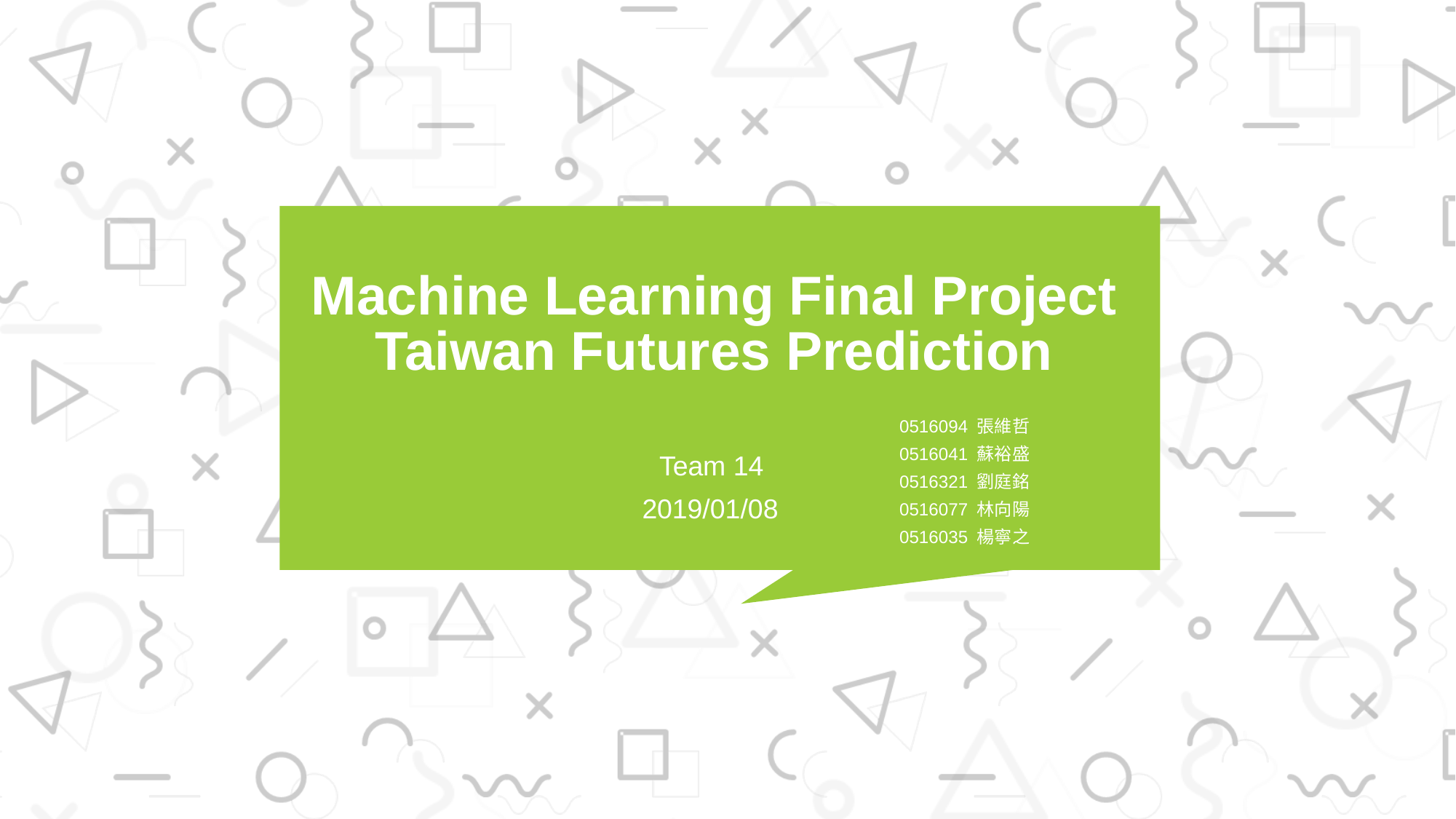

# Machine Learning Final Project Taiwan Futures Prediction
0516094 張維哲
0516041 蘇裕盛
0516321 劉庭銘
0516077 林向陽
0516035 楊寧之
Team 14
2019/01/08